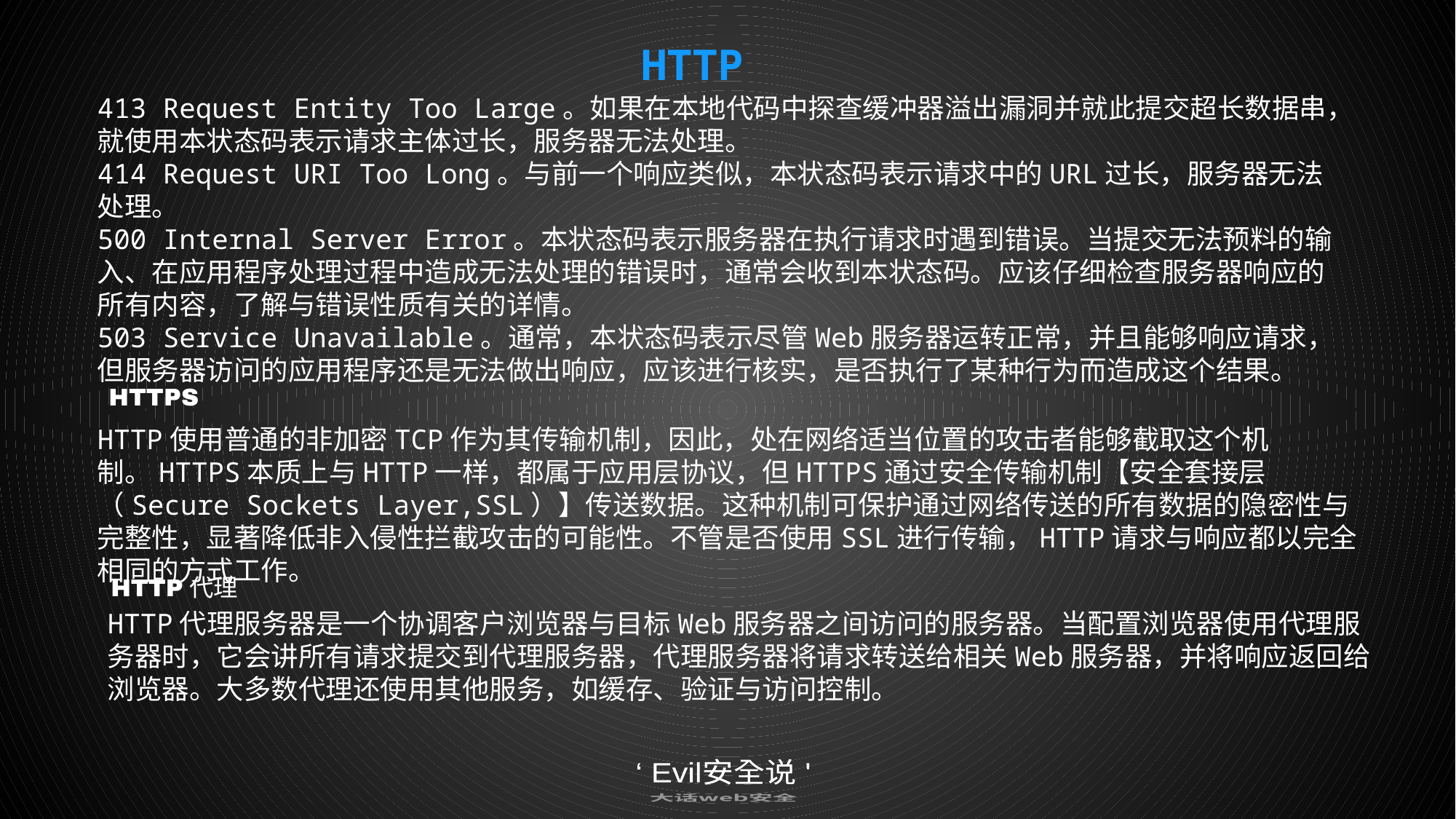

HTTP
413 Request Entity Too Large。如果在本地代码中探查缓冲器溢出漏洞并就此提交超长数据串，就使用本状态码表示请求主体过长，服务器无法处理。
414 Request URI Too Long。与前一个响应类似，本状态码表示请求中的URL过长，服务器无法处理。
500 Internal Server Error。本状态码表示服务器在执行请求时遇到错误。当提交无法预料的输入、在应用程序处理过程中造成无法处理的错误时，通常会收到本状态码。应该仔细检查服务器响应的所有内容，了解与错误性质有关的详情。
503 Service Unavailable。通常，本状态码表示尽管Web服务器运转正常，并且能够响应请求，但服务器访问的应用程序还是无法做出响应，应该进行核实，是否执行了某种行为而造成这个结果。
HTTPS
HTTP使用普通的非加密TCP作为其传输机制，因此，处在网络适当位置的攻击者能够截取这个机制。HTTPS本质上与HTTP一样，都属于应用层协议，但HTTPS通过安全传输机制【安全套接层（Secure Sockets Layer,SSL）】传送数据。这种机制可保护通过网络传送的所有数据的隐密性与完整性，显著降低非入侵性拦截攻击的可能性。不管是否使用SSL进行传输，HTTP请求与响应都以完全相同的方式工作。
 HTTP代理
HTTP代理服务器是一个协调客户浏览器与目标Web服务器之间访问的服务器。当配置浏览器使用代理服务器时，它会讲所有请求提交到代理服务器，代理服务器将请求转送给相关Web服务器，并将响应返回给浏览器。大多数代理还使用其他服务，如缓存、验证与访问控制。
‘ Evil安全说 '
大话web安全